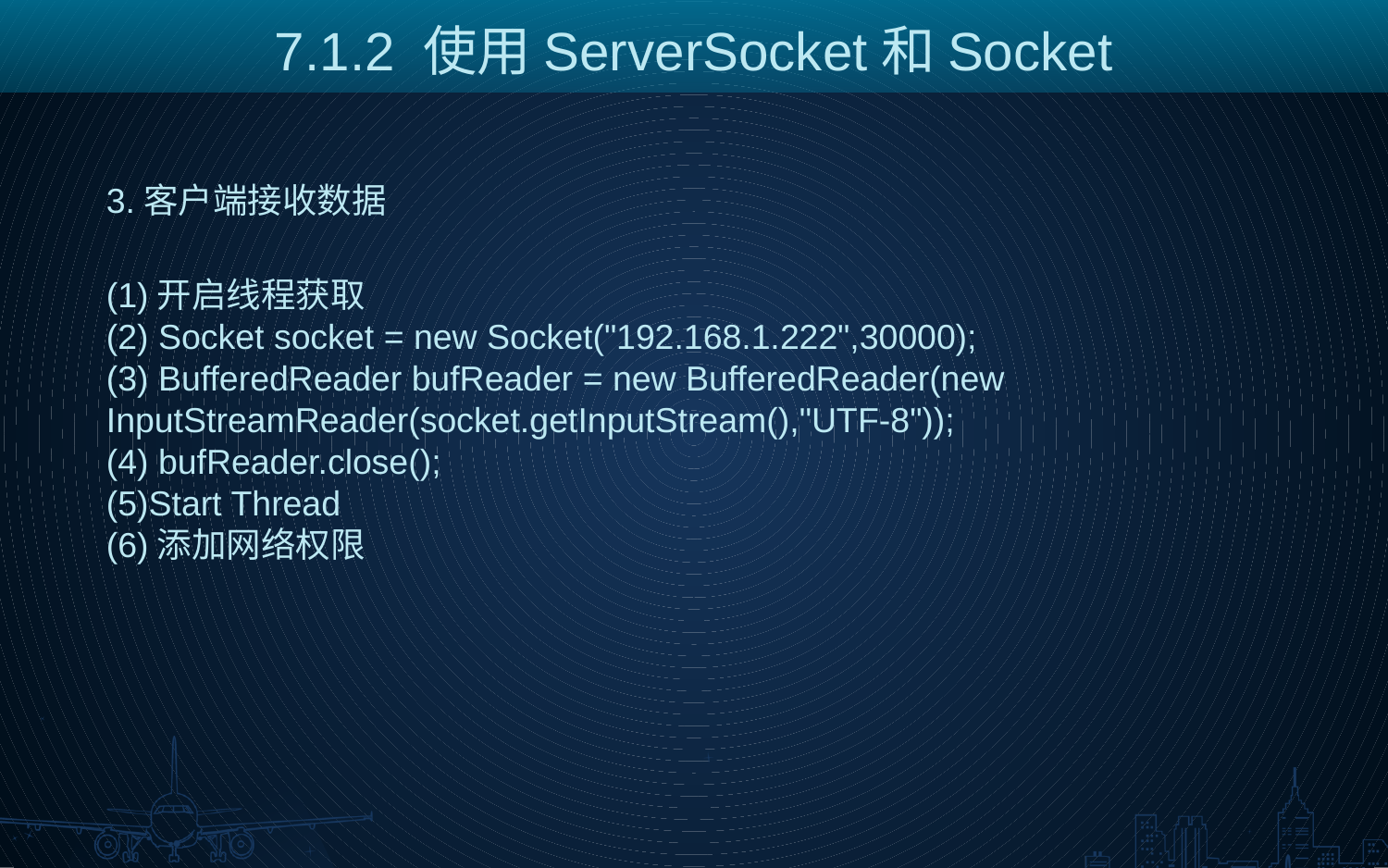

7.1.2 使用ServerSocket和Socket
3.客户端接收数据
(1)开启线程获取
(2) Socket socket = new Socket("192.168.1.222",30000);
(3) BufferedReader bufReader = new BufferedReader(new InputStreamReader(socket.getInputStream(),"UTF-8"));
(4) bufReader.close();
(5)Start Thread
(6)添加网络权限